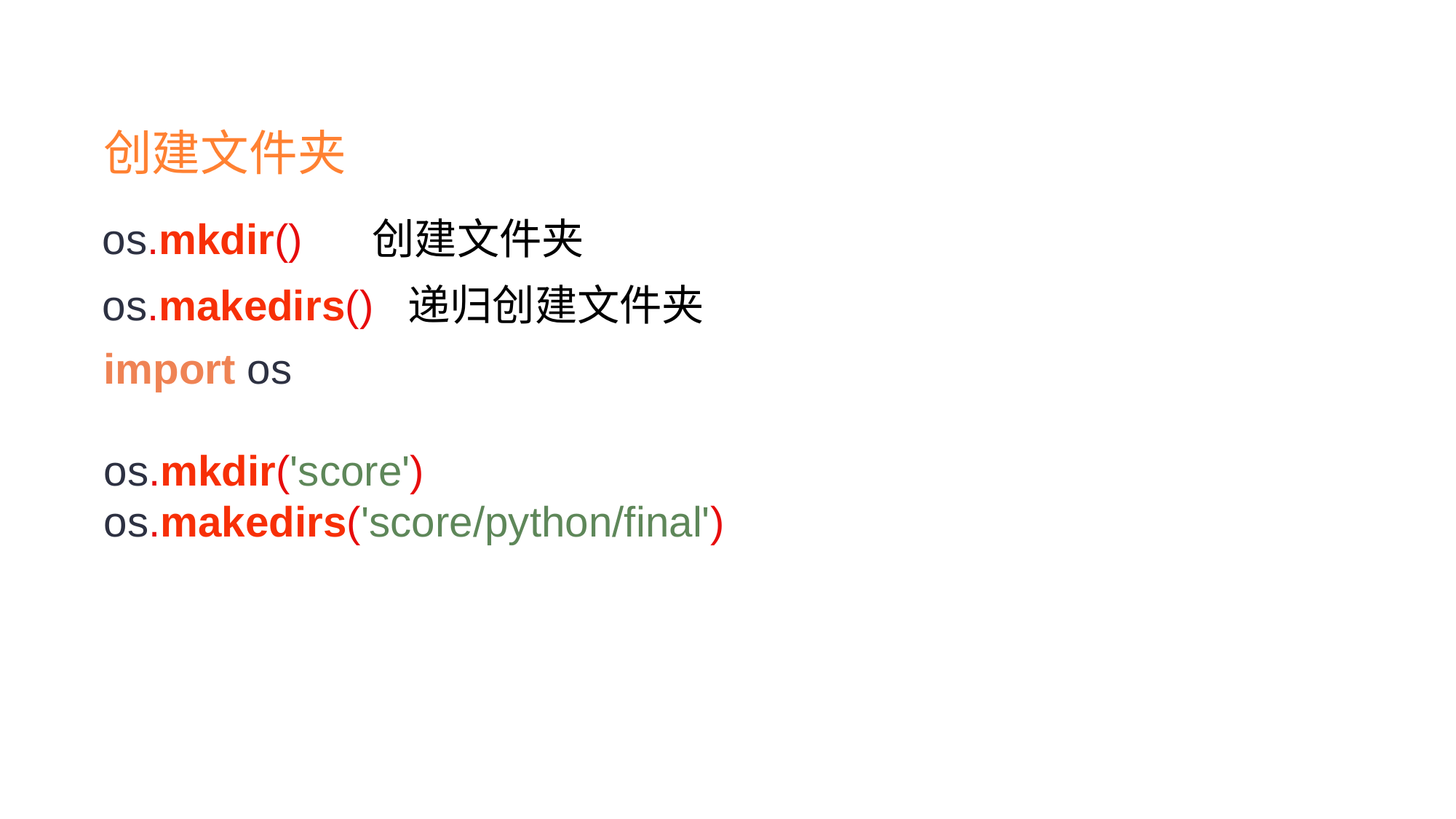

创建文件夹
os.mkdir()     创建文件夹
os.makedirs()  递归创建文件夹
import os
os.mkdir('score')
os.makedirs('score/python/final')